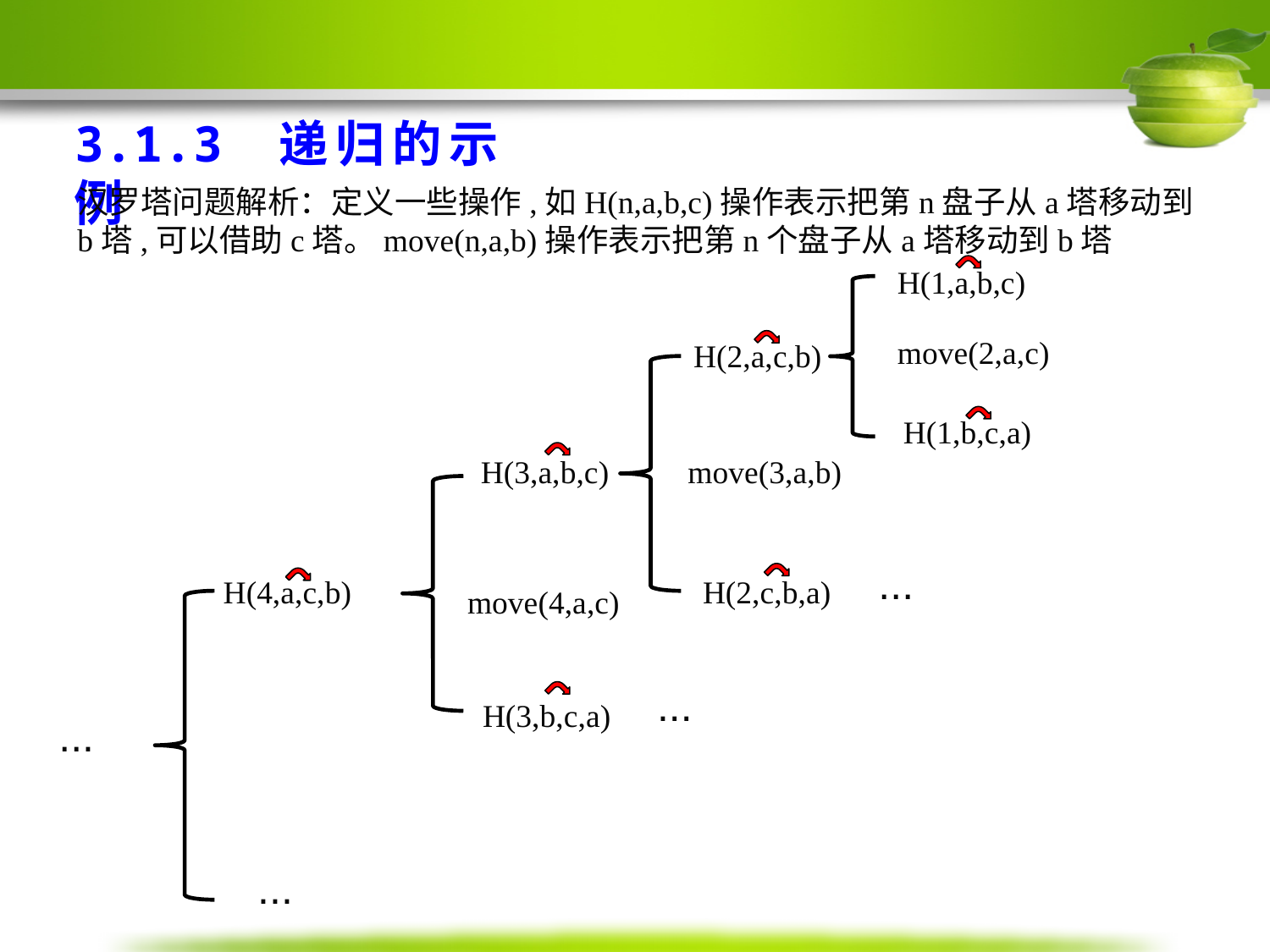

3.1.3 递归的示例
汉罗塔问题解析：定义一些操作,如H(n,a,b,c)操作表示把第n盘子从a塔移动到b塔,可以借助c塔。move(n,a,b)操作表示把第n个盘子从a塔移动到b塔

H(1,a,b,c)

move(2,a,c)

H(2,a,c,b)

H(1,b,c,a)

H(3,a,b,c)
move(3,a,b)

...

H(4,a,c,b)
H(2,c,b,a)

move(4,a,c)

...

H(3,b,c,a)
...
...